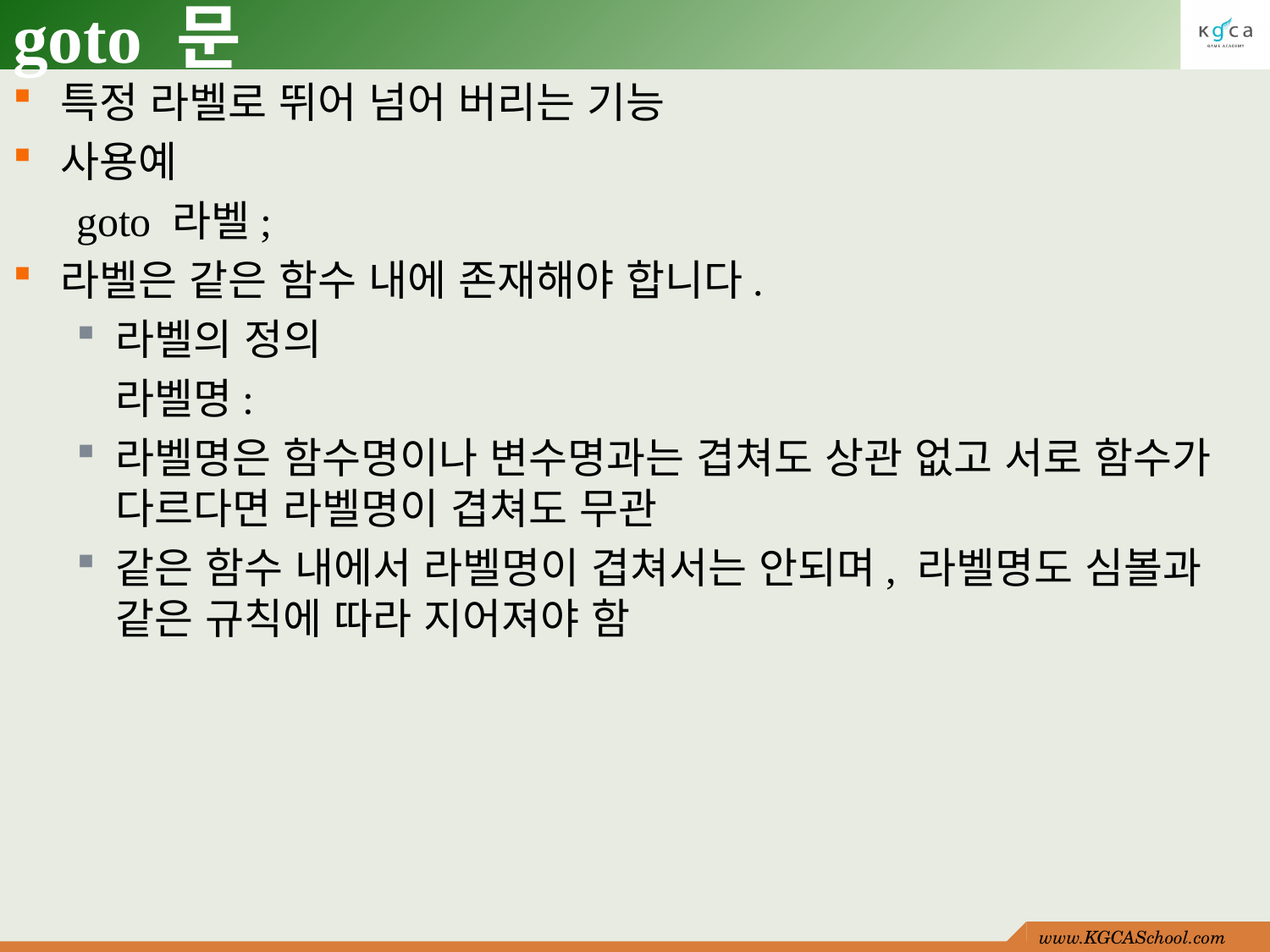

# goto 문
특정 라벨로 뛰어 넘어 버리는 기능
사용예
goto 라벨;
라벨은 같은 함수 내에 존재해야 합니다.
라벨의 정의
	라벨명:
라벨명은 함수명이나 변수명과는 겹쳐도 상관 없고 서로 함수가 다르다면 라벨명이 겹쳐도 무관
같은 함수 내에서 라벨명이 겹쳐서는 안되며, 라벨명도 심볼과 같은 규칙에 따라 지어져야 함